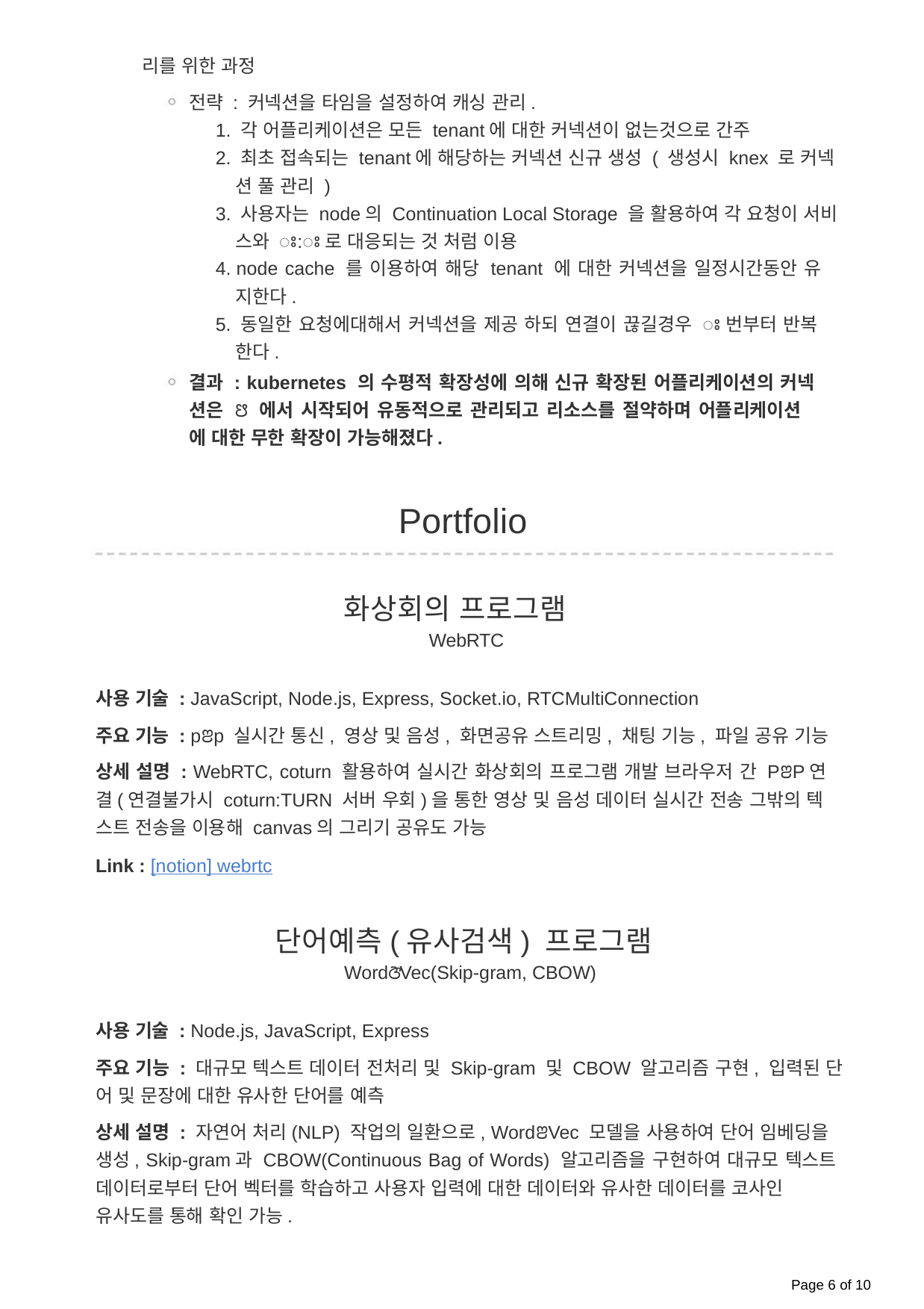

리를 위한 과정
전략 : 커넥션을 타임을 설정하여 캐싱 관리.
1. 각 어플리케이션은 모든 tenant에 대한 커넥션이 없는것으로 간주
2. 최초 접속되는 tenant에 해당하는 커넥션 신규 생성 ( 생성시 knex 로 커넥
션 풀 관리 )
3. 사용자는 node의 Continuation Local Storage 을 활용하여 각 요청이 서비
스와 ꢁ:ꢁ로 대응되는 것 처럼 이용
4. node cache 를 이용하여 해당 tenant 에 대한 커넥션을 일정시간동안 유
지한다.
5. 동일한 요청에대해서 커넥션을 제공 하되 연결이 끊길경우 ꢁ번부터 반복
한다.
결과 : kubernetes 의 수평적 확장성에 의해 신규 확장된 어플리케이션의 커넥
션은 ꢅ 에서 시작되어 유동적으로 관리되고 리소스를 절약하며 어플리케이션
에 대한 무한 확장이 가능해졌다.
Portfolio
화상회의 프로그램
WebRTC
사용 기술 : JavaScript, Node.js, Express, Socket.io, RTCMultiConnection
주요 기능 : pꢂp 실시간 통신, 영상 및 음성, 화면공유 스트리밍, 채팅 기능, 파일 공유 기능
상세 설명 : WebRTC, coturn 활용하여 실시간 화상회의 프로그램 개발 브라우저 간 PꢂP연
결(연결불가시 coturn:TURN 서버 우회)을 통한 영상 및 음성 데이터 실시간 전송 그밖의 텍
스트 전송을 이용해 canvas의 그리기 공유도 가능
Link : [notion] webrtc
단어예측(유사검색) 프로그램
WordꢆVec(Skip-gram, CBOW)
사용 기술 : Node.js, JavaScript, Express
주요 기능 : 대규모 텍스트 데이터 전처리 및 Skip-gram 및 CBOW 알고리즘 구현, 입력된 단
어 및 문장에 대한 유사한 단어를 예측
상세 설명 : 자연어 처리(NLP) 작업의 일환으로, WordꢂVec 모델을 사용하여 단어 임베딩을
생성, Skip-gram과 CBOW(Continuous Bag of Words) 알고리즘을 구현하여 대규모 텍스트
데이터로부터 단어 벡터를 학습하고 사용자 입력에 대한 데이터와 유사한 데이터를 코사인
유사도를 통해 확인 가능.
Page 6 of 10